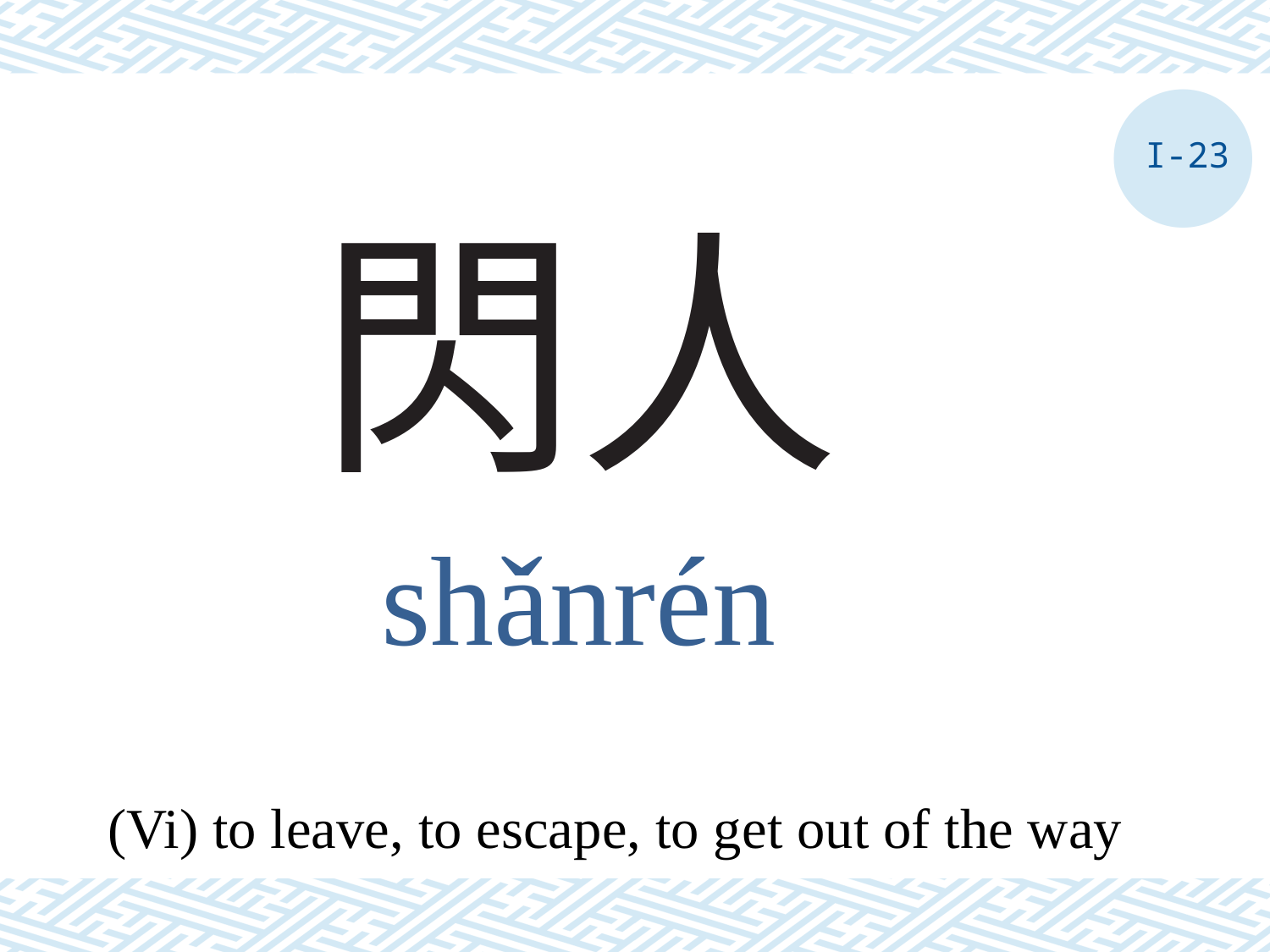

I-23

# 閃人
shǎnrén
(Vi) to leave, to escape, to get out of the way